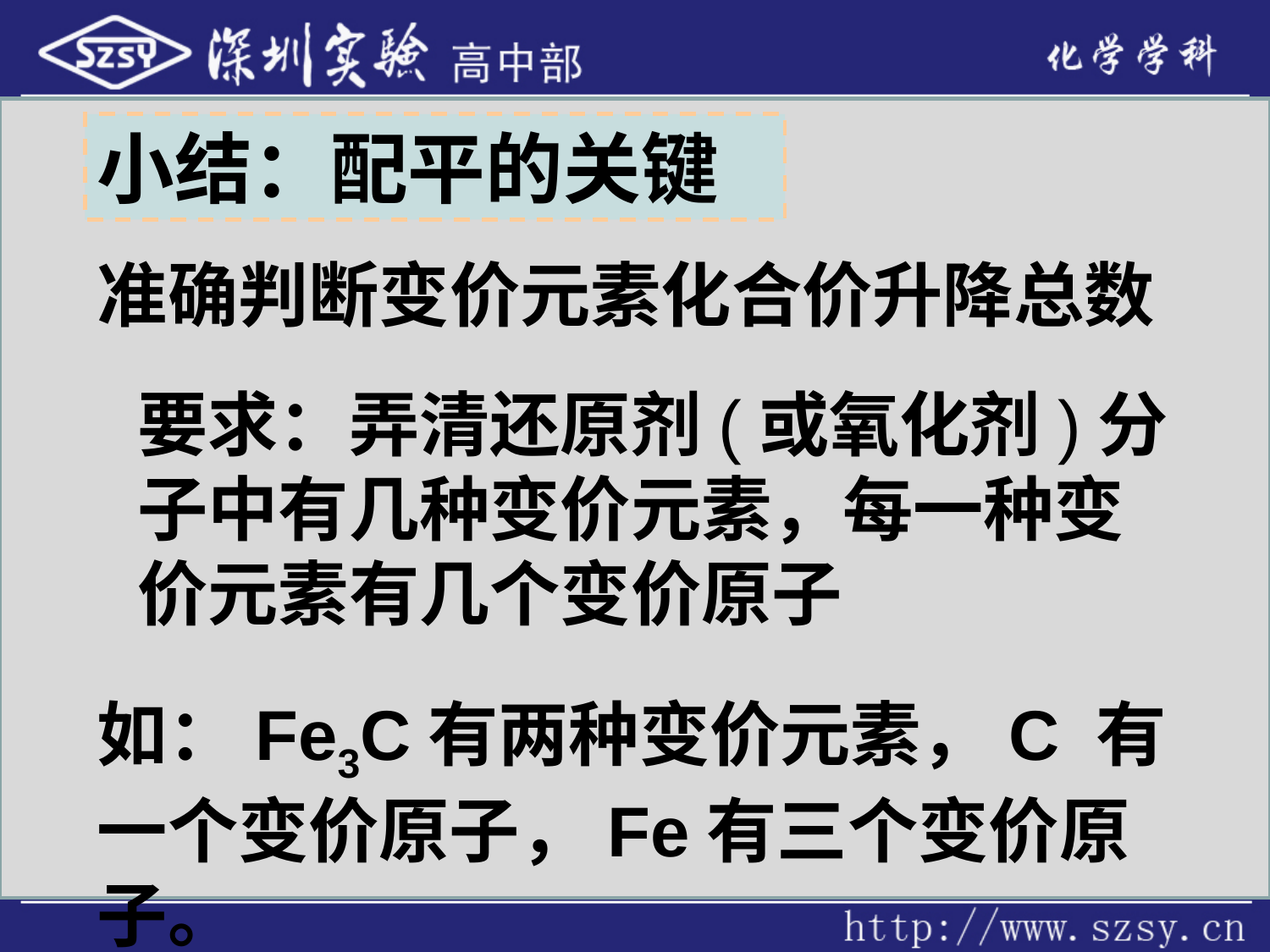

小结：配平的关键
准确判断变价元素化合价升降总数
要求：弄清还原剂(或氧化剂)分子中有几种变价元素，每一种变价元素有几个变价原子
如：Fe3C有两种变价元素，C 有一个变价原子，Fe有三个变价原子。